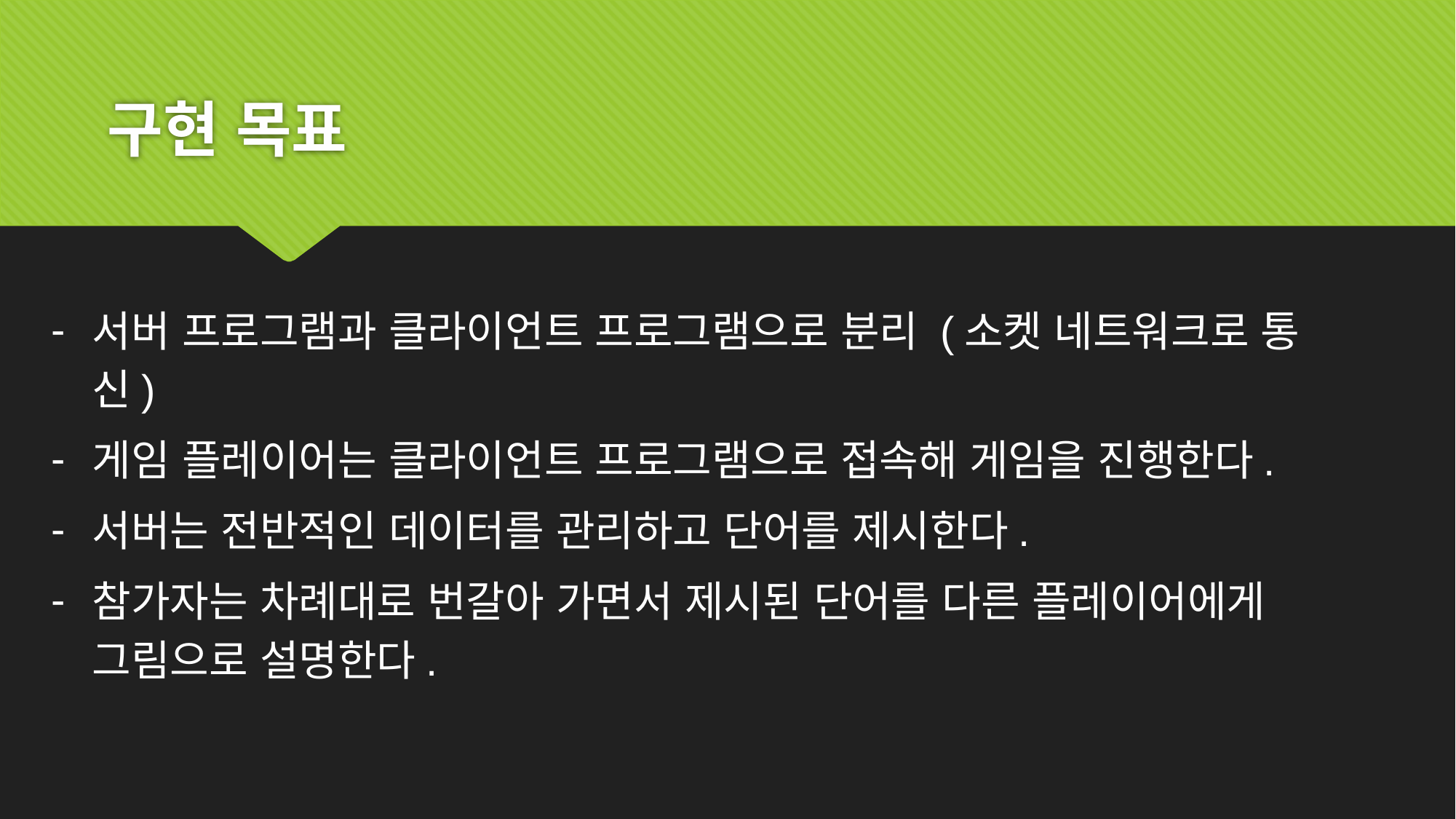

# 구현 목표
서버 프로그램과 클라이언트 프로그램으로 분리 (소켓 네트워크로 통신)
게임 플레이어는 클라이언트 프로그램으로 접속해 게임을 진행한다.
서버는 전반적인 데이터를 관리하고 단어를 제시한다.
참가자는 차례대로 번갈아 가면서 제시된 단어를 다른 플레이어에게 그림으로 설명한다.